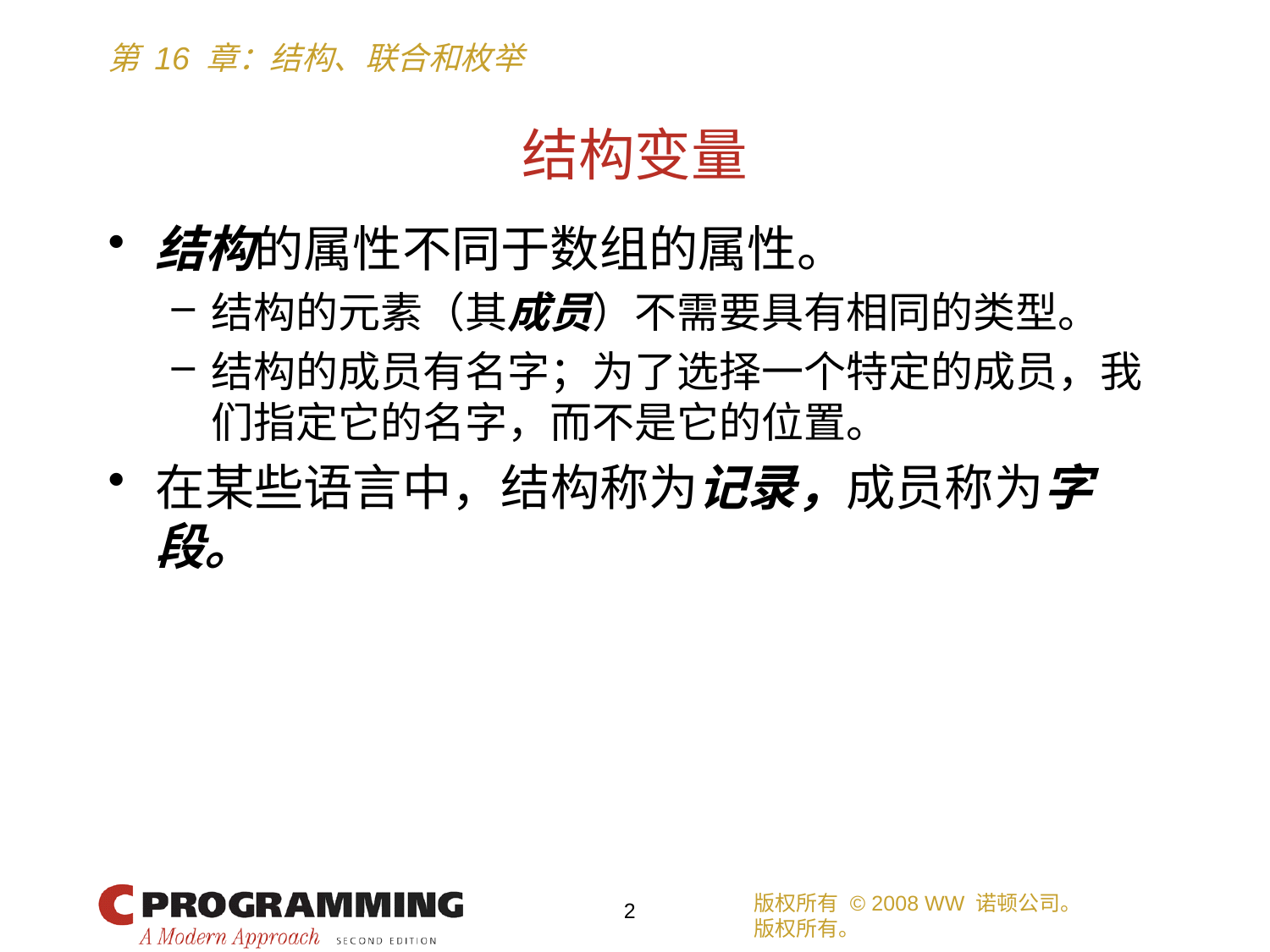

# 结构变量
结构的属性不同于数组的属性。
结构的元素（其成员）不需要具有相同的类型。
结构的成员有名字；为了选择一个特定的成员，我们指定它的名字，而不是它的位置。
在某些语言中，结构称为记录，成员称为字段。
版权所有 © 2008 WW 诺顿公司。
版权所有。
2